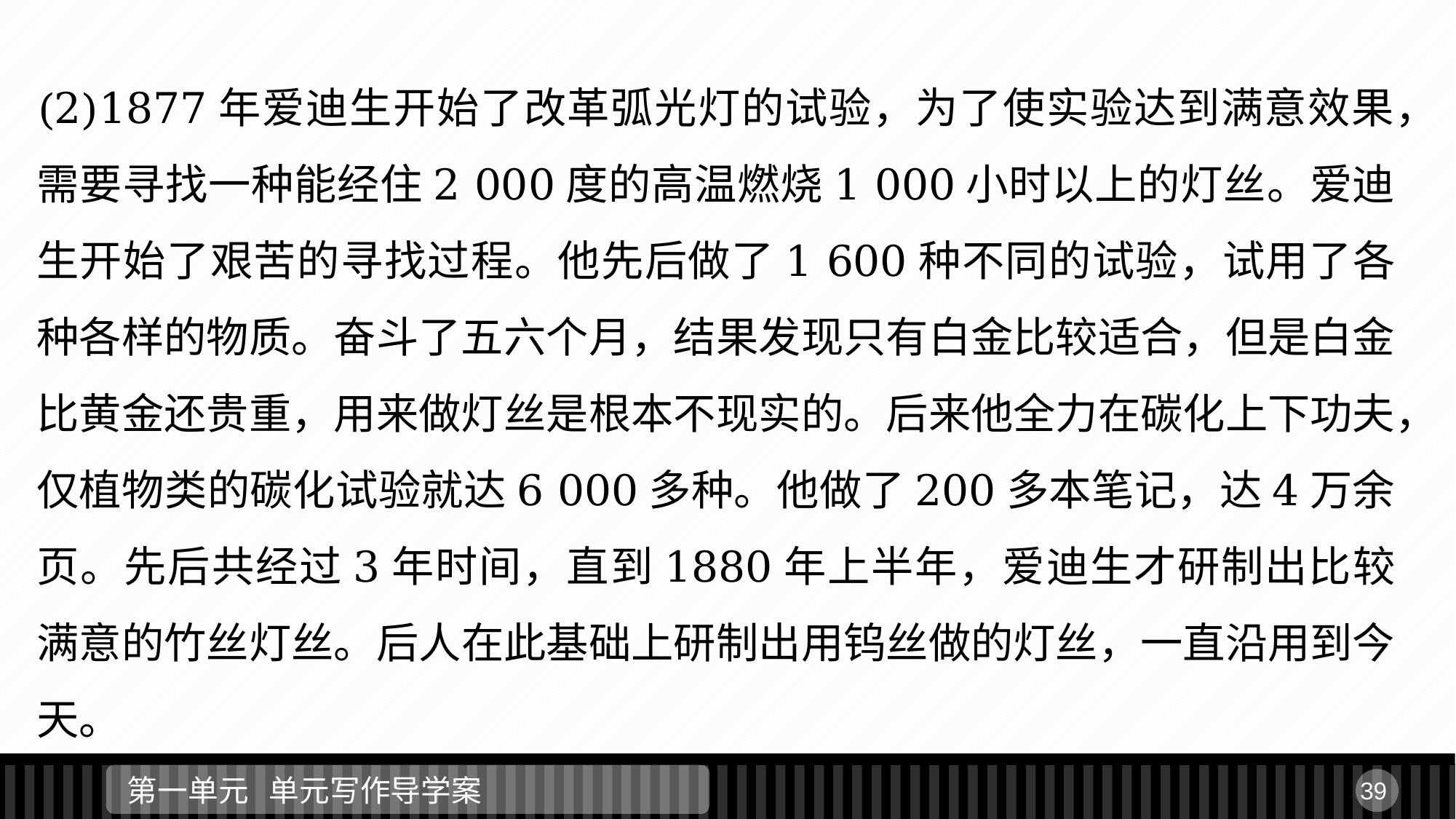

(2)1877年爱迪生开始了改革弧光灯的试验，为了使实验达到满意效果，需要寻找一种能经住2 000度的高温燃烧1 000小时以上的灯丝。爱迪生开始了艰苦的寻找过程。他先后做了1 600种不同的试验，试用了各种各样的物质。奋斗了五六个月，结果发现只有白金比较适合，但是白金比黄金还贵重，用来做灯丝是根本不现实的。后来他全力在碳化上下功夫，仅植物类的碳化试验就达6 000多种。他做了200多本笔记，达4万余页。先后共经过3年时间，直到1880年上半年，爱迪生才研制出比较满意的竹丝灯丝。后人在此基础上研制出用钨丝做的灯丝，一直沿用到今天。